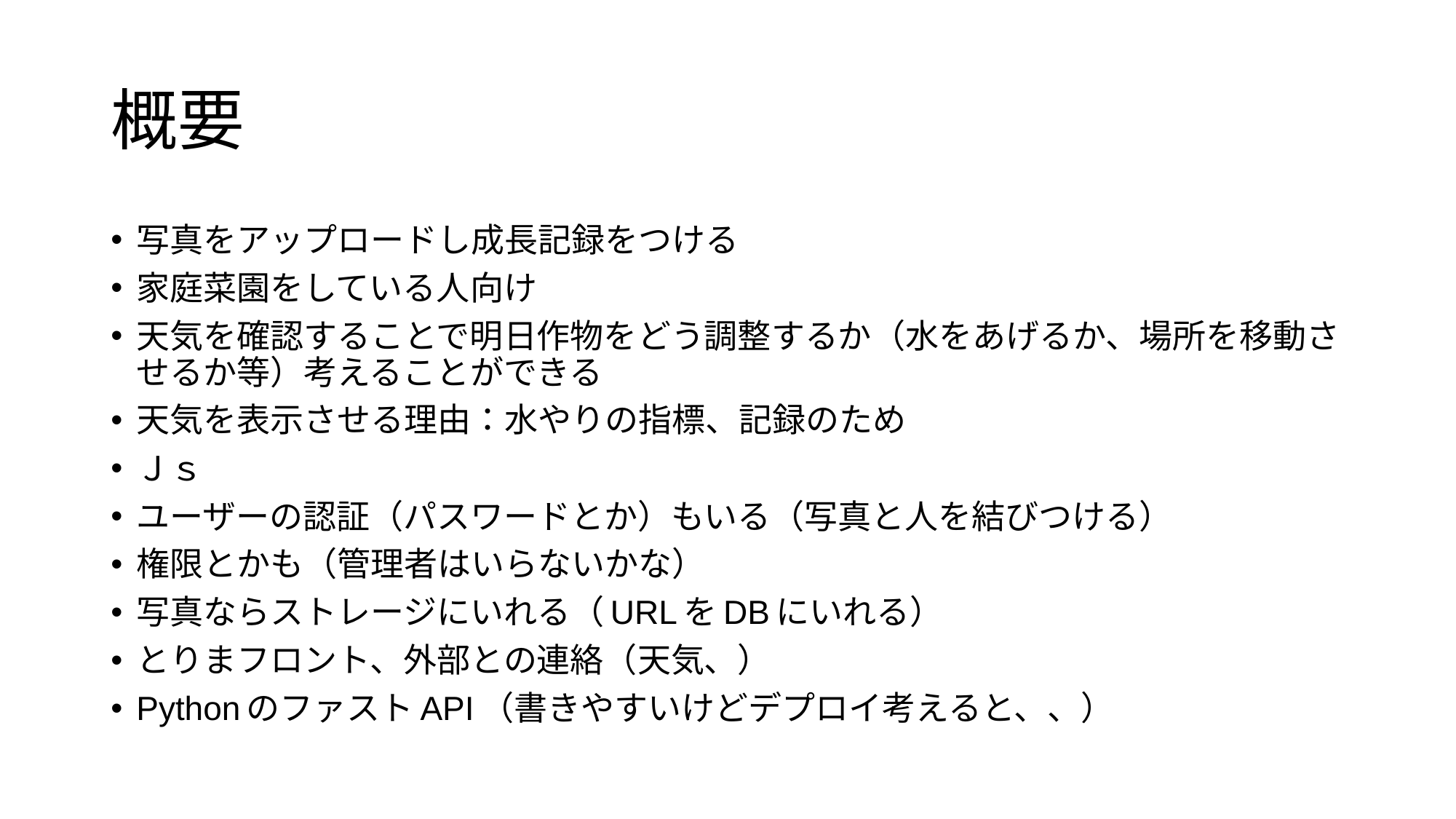

# 概要
写真をアップロードし成長記録をつける
家庭菜園をしている人向け
天気を確認することで明日作物をどう調整するか（水をあげるか、場所を移動させるか等）考えることができる
天気を表示させる理由：水やりの指標、記録のため
Ｊｓ
ユーザーの認証（パスワードとか）もいる（写真と人を結びつける）
権限とかも（管理者はいらないかな）
写真ならストレージにいれる（URLをDBにいれる）
とりまフロント、外部との連絡（天気、）
PythonのファストAPI（書きやすいけどデプロイ考えると、、）